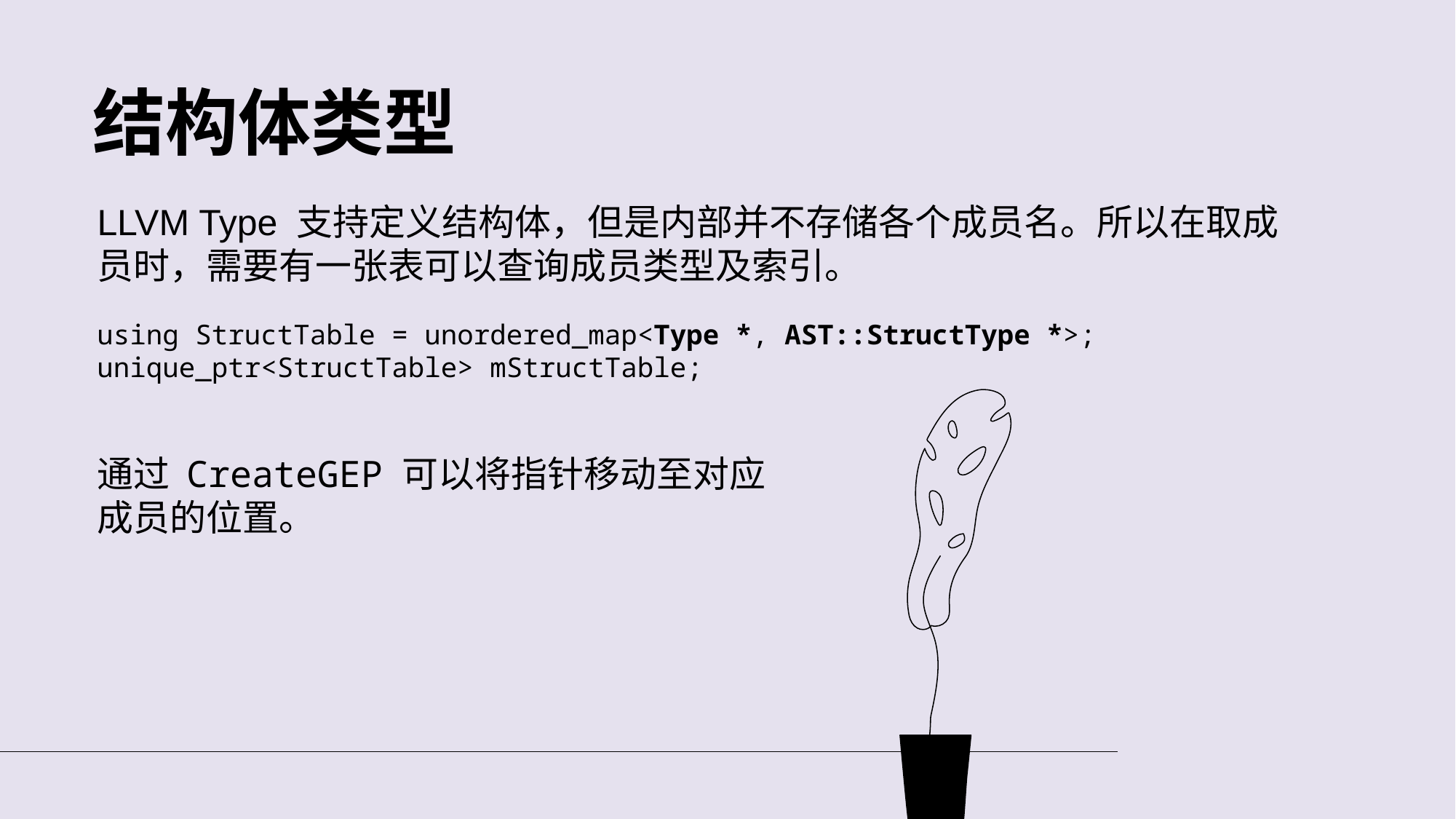

# 结构体类型
LLVM Type 支持定义结构体，但是内部并不存储各个成员名。所以在取成员时，需要有一张表可以查询成员类型及索引。
using StructTable = unordered_map<Type *, AST::StructType *>;
unique_ptr<StructTable> mStructTable;

通过 CreateGEP 可以将指针移动至对应成员的位置。